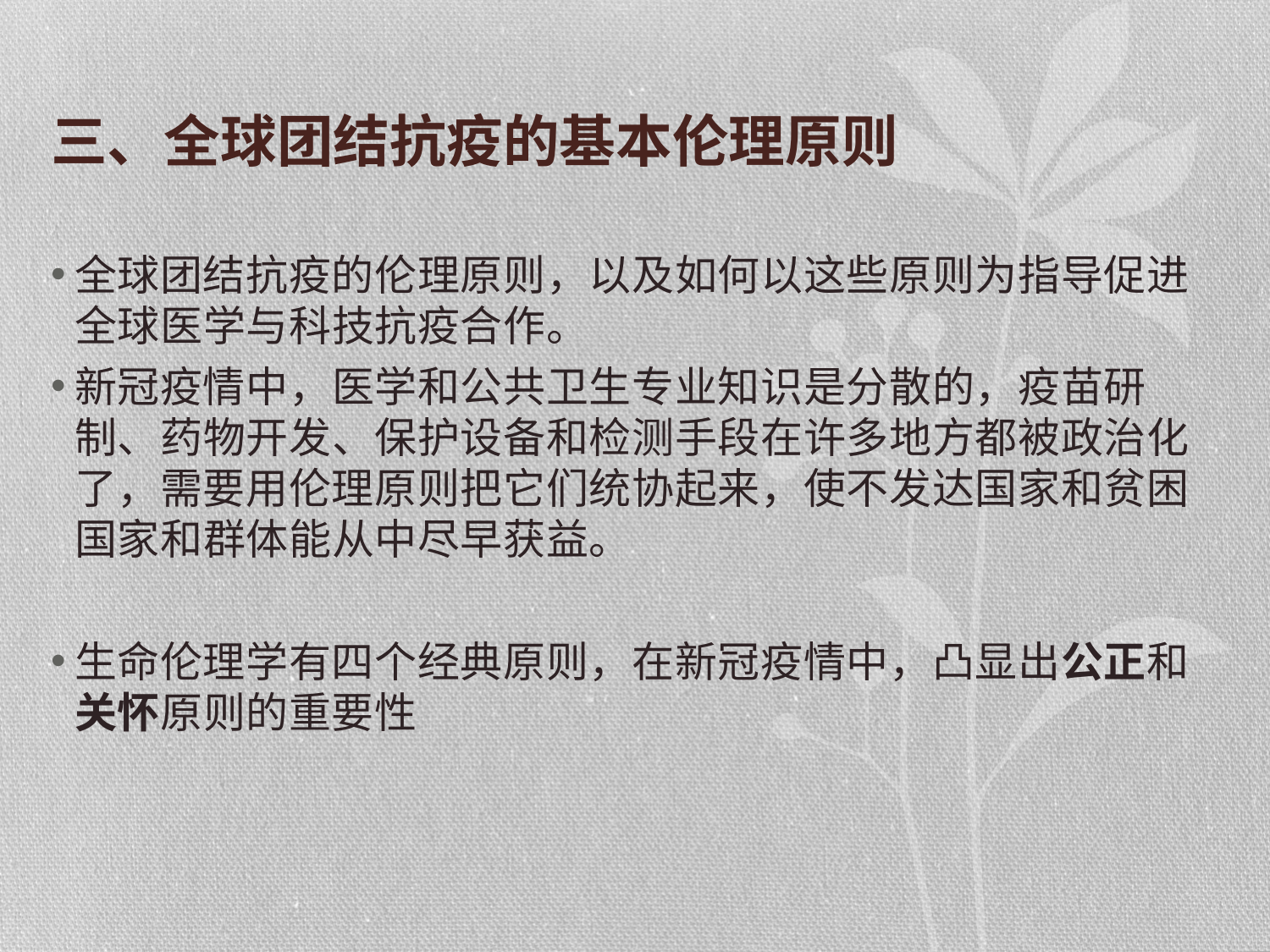

# 三、全球团结抗疫的基本伦理原则

全球团结抗疫的伦理原则，以及如何以这些原则为指导促进全球医学与科技抗疫合作。
新冠疫情中，医学和公共卫生专业知识是分散的，疫苗研制、药物开发、保护设备和检测手段在许多地方都被政治化了，需要用伦理原则把它们统协起来，使不发达国家和贫困国家和群体能从中尽早获益。

生命伦理学有四个经典原则，在新冠疫情中，凸显出公正和关怀原则的重要性